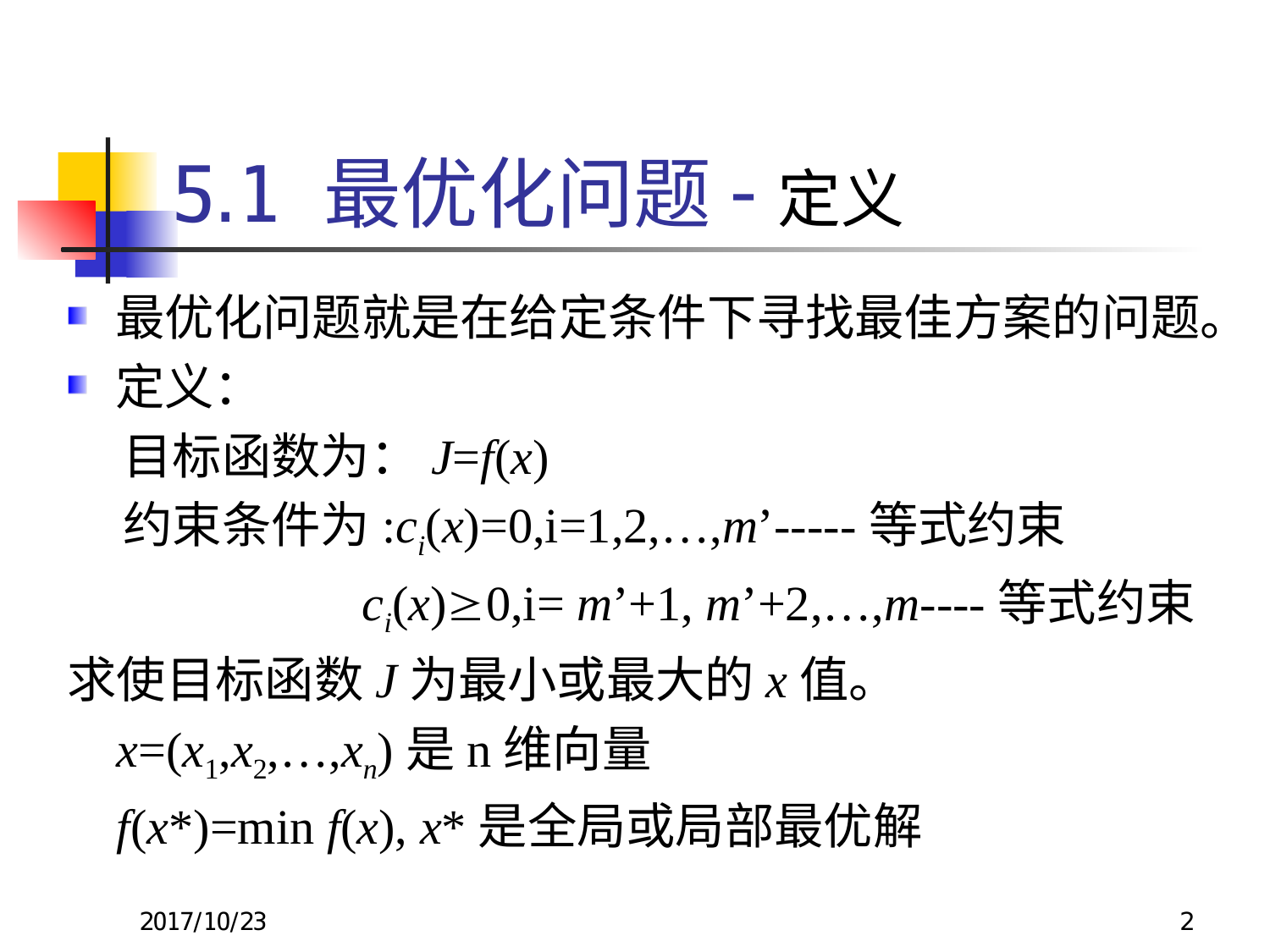

# 5.1 最优化问题-定义
最优化问题就是在给定条件下寻找最佳方案的问题。
定义：
    目标函数为：J=f(x)
    约束条件为:ci(x)=0,i=1,2,…,m’-----等式约束
                        ci(x)≥0,i= m’+1, m’+2,…,m----等式约束
求使目标函数J为最小或最大的x值。
    x=(x1,x2,…,xn)是n维向量
    f(x*)=min f(x), x*是全局或局部最优解

2017/10/23
2